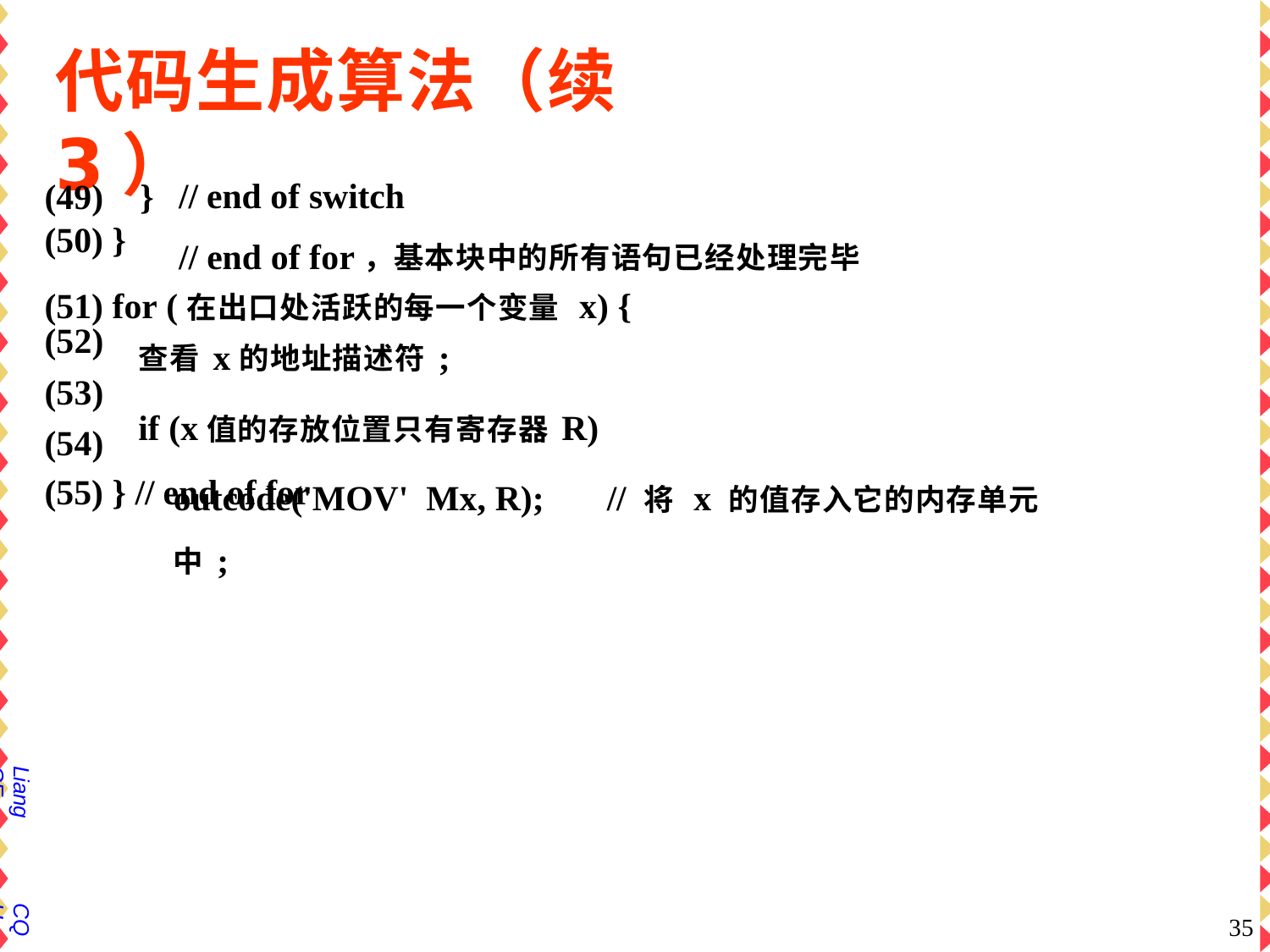

# 代码生成算法（续3）
(49)	}
(50) }
// end of switch
// end of for，基本块中的所有语句已经处理完毕
(51) for (在出口处活跃的每一个变量 x) {
(52)
(53)
(54)
查看x的地址描述符;
if (x值的存放位置只有寄存器R)
outcode('MOV'  Mx, R);	// 将 x 的值存入它的内存单元中;
(55) } // end of for
Liang GE
CQU
35